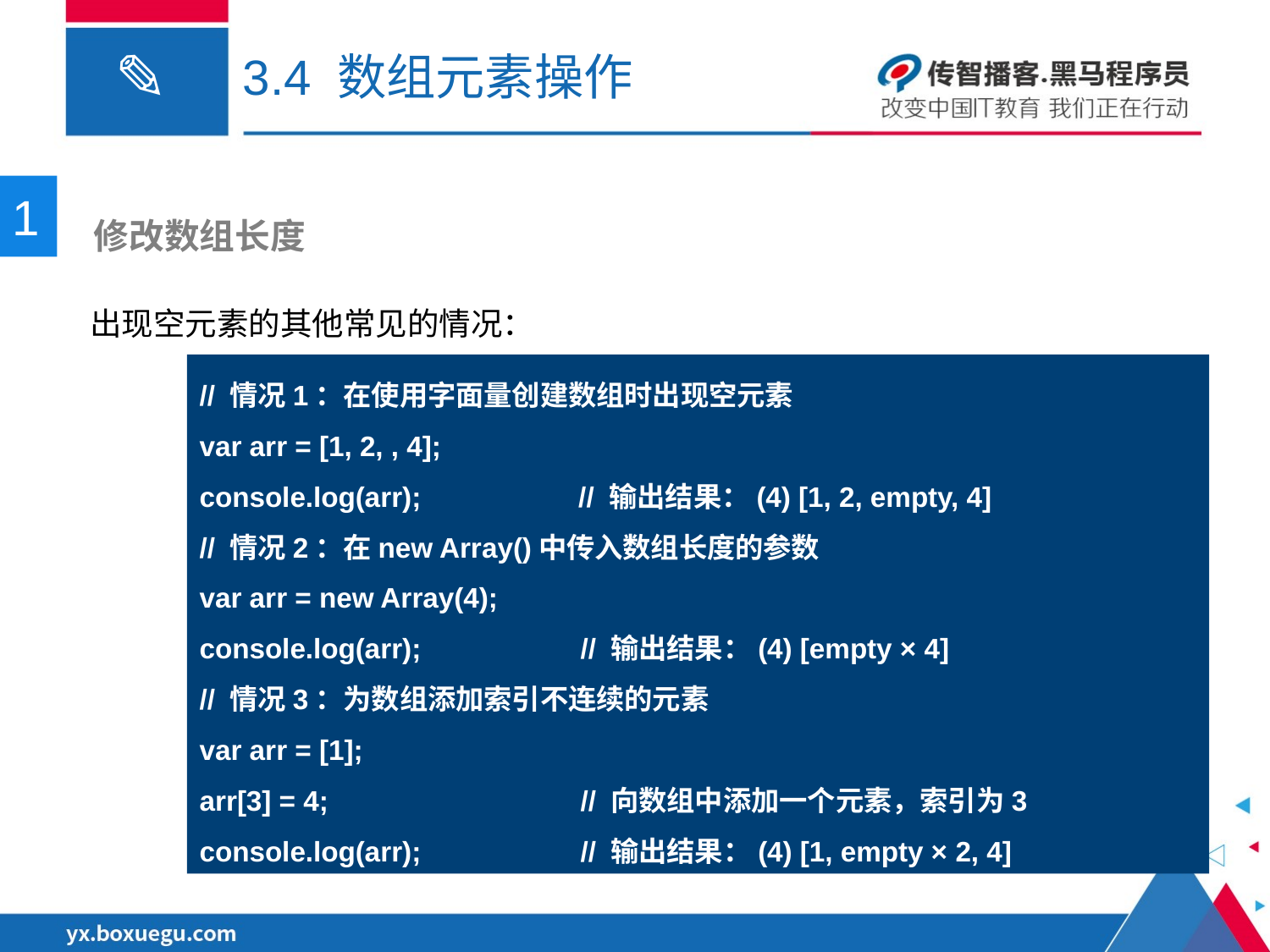

# 3.4 数组元素操作

1
  修改数组长度
出现空元素的其他常见的情况：
// 情况1：在使用字面量创建数组时出现空元素
var arr = [1, 2, , 4];
console.log(arr);	                // 输出结果：(4) [1, 2, empty, 4]
// 情况2：在new Array()中传入数组长度的参数
var arr = new Array(4);
console.log(arr);		// 输出结果：(4) [empty × 4]
// 情况3：为数组添加索引不连续的元素
var arr = [1];
arr[3] = 4;		// 向数组中添加一个元素，索引为3
console.log(arr);		// 输出结果：(4) [1, empty × 2, 4]